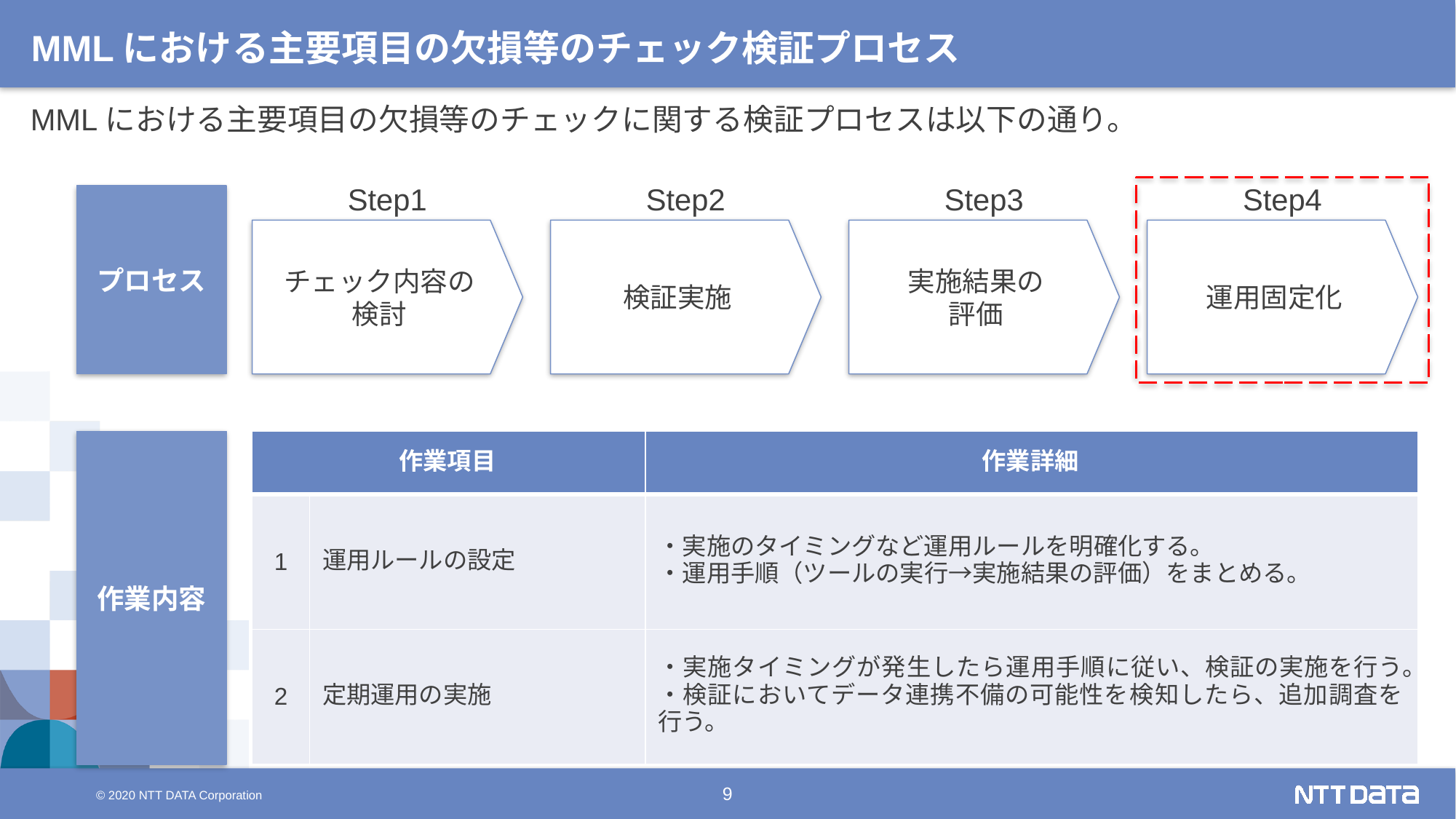

# MMLにおける主要項目の欠損等のチェック検証プロセス
MMLにおける主要項目の欠損等のチェックに関する検証プロセスは以下の通り。
Step1
Step2
Step3
Step4

プロセス
チェック内容の
検討
検証実施
実施結果の
評価
運用固定化
作業内容
| 作業項目 |  | 作業詳細 |
| --- | --- | --- |
| 1 | 運用ルールの設定 | ・実施のタイミングなど運用ルールを明確化する。 ・運用手順（ツールの実行→実施結果の評価）をまとめる。 |
| 2 | 定期運用の実施 | ・実施タイミングが発生したら運用手順に従い、検証の実施を行う。 ・検証においてデータ連携不備の可能性を検知したら、追加調査を行う。 |